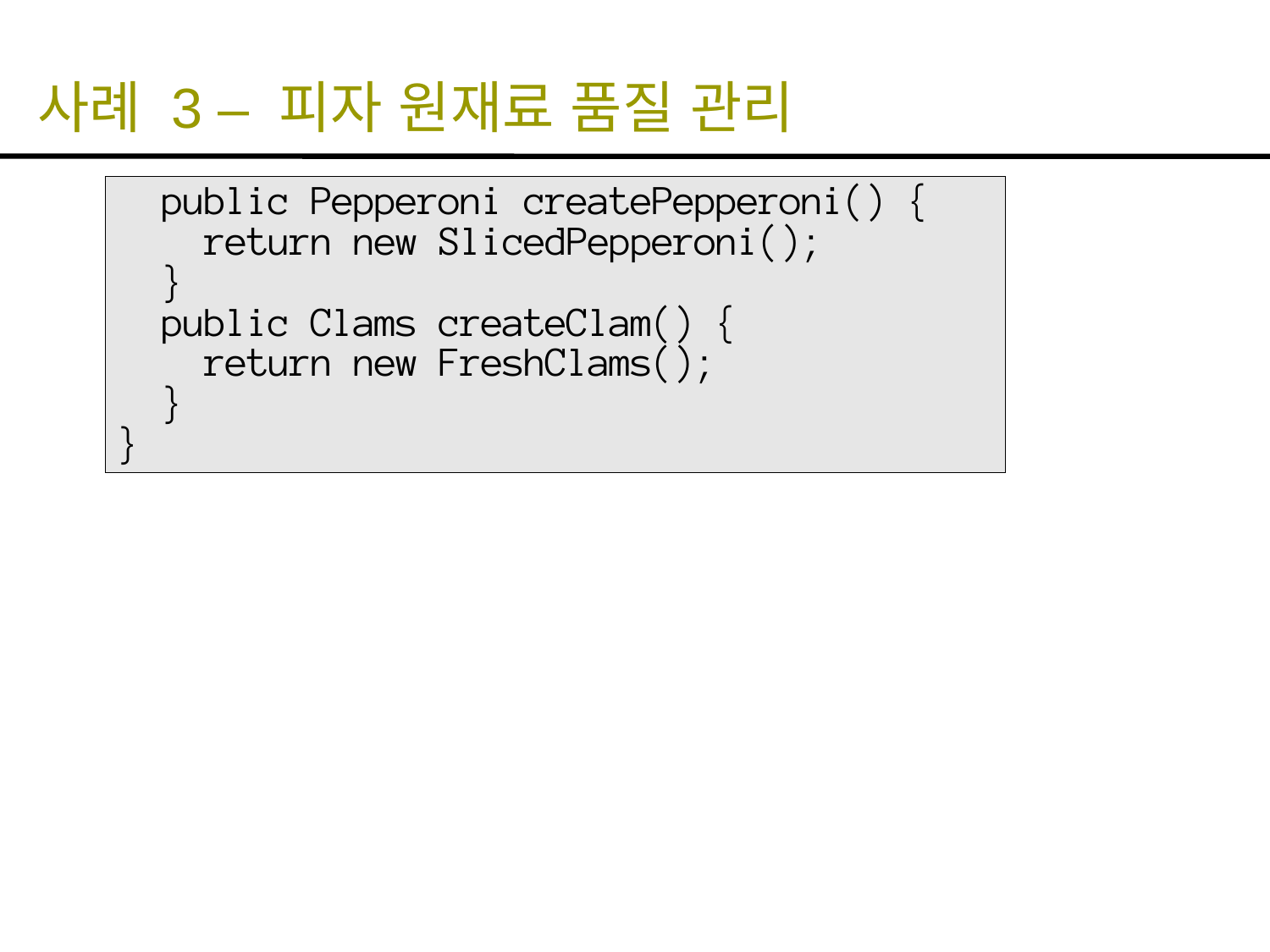

# 사례 3 – 피자 원재료 품질 관리

  public Pepperoni createPepperoni() {
    return new SlicedPepperoni();
  }
  public Clams createClam() {
    return new FreshClams();
  }
}